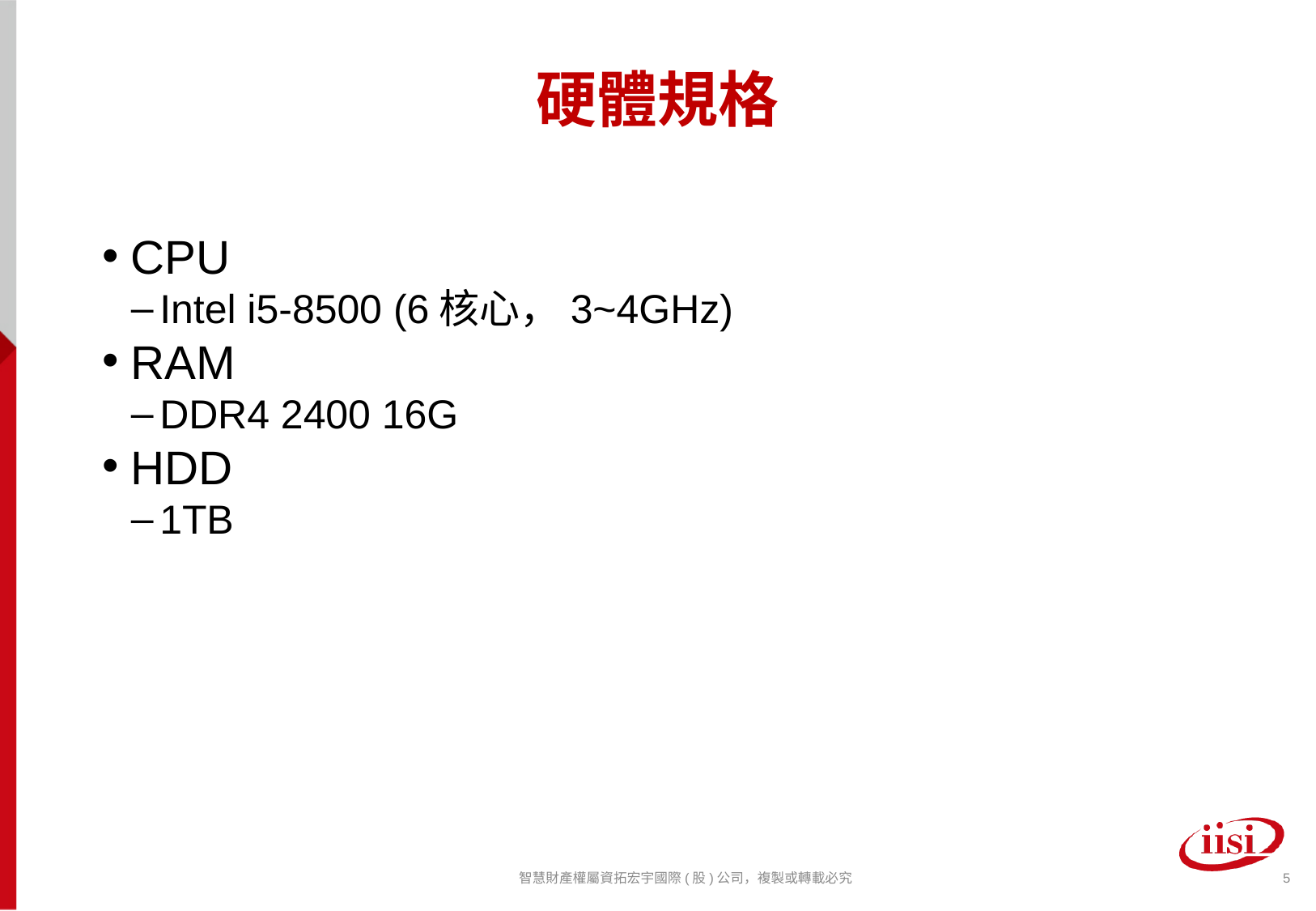

硬體規格
CPU
Intel i5-8500 (6核心，3~4GHz)
RAM
DDR4 2400 16G
HDD
1TB
智慧財產權屬資拓宏宇國際(股)公司，複製或轉載必究
5